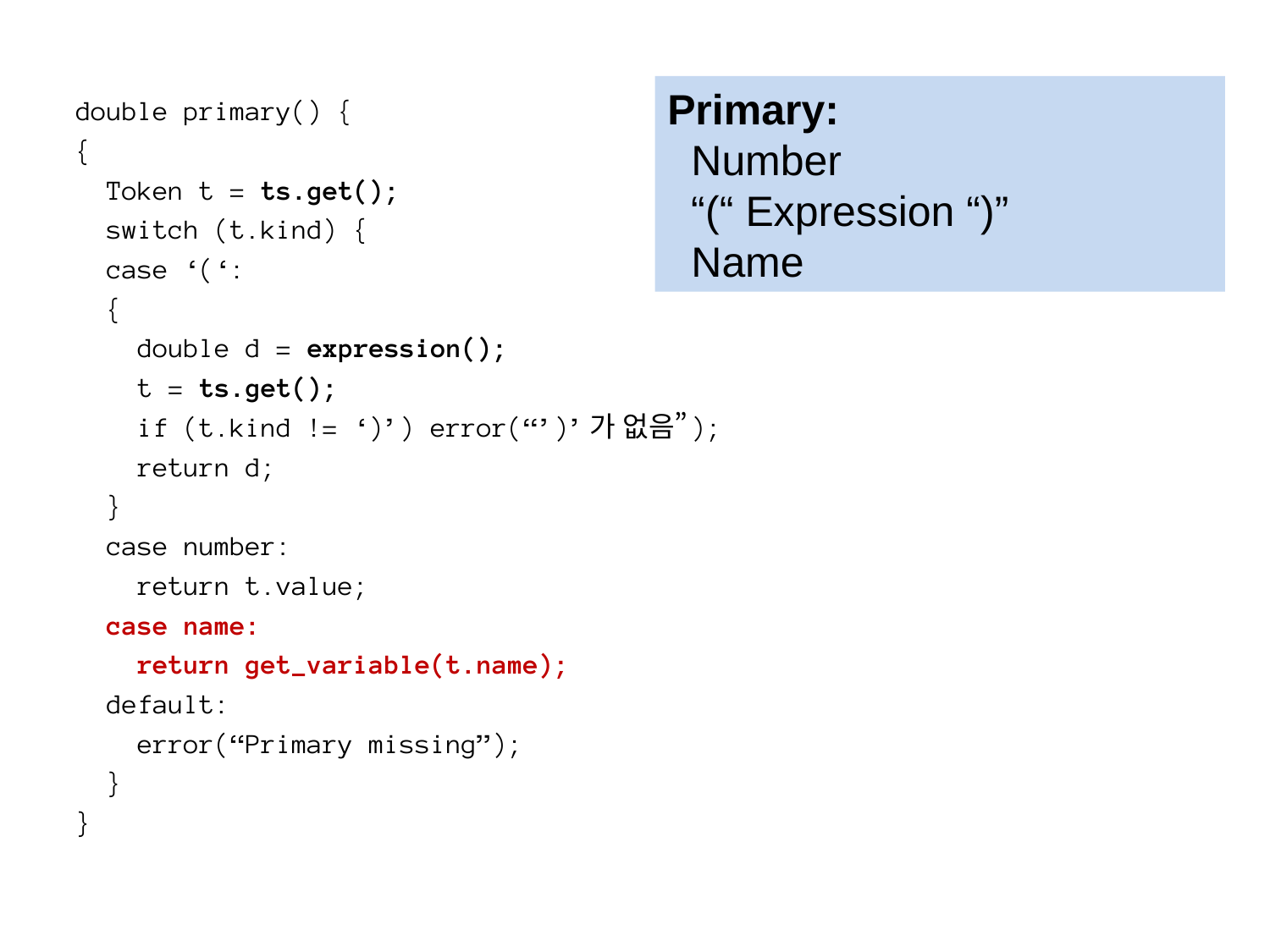

Primary:
  Number
  “(“ Expression “)”
  Name
double primary() {
{
  Token t = ts.get();
  switch (t.kind) {
  case ‘(‘:
  {
    double d = expression();
    t = ts.get();
    if (t.kind != ‘)’) error(“’)’가 없음”);
    return d;
  }
  case number:
    return t.value;
  case name:
    return get_variable(t.name);
  default:
    error(“Primary missing”);
  }
}